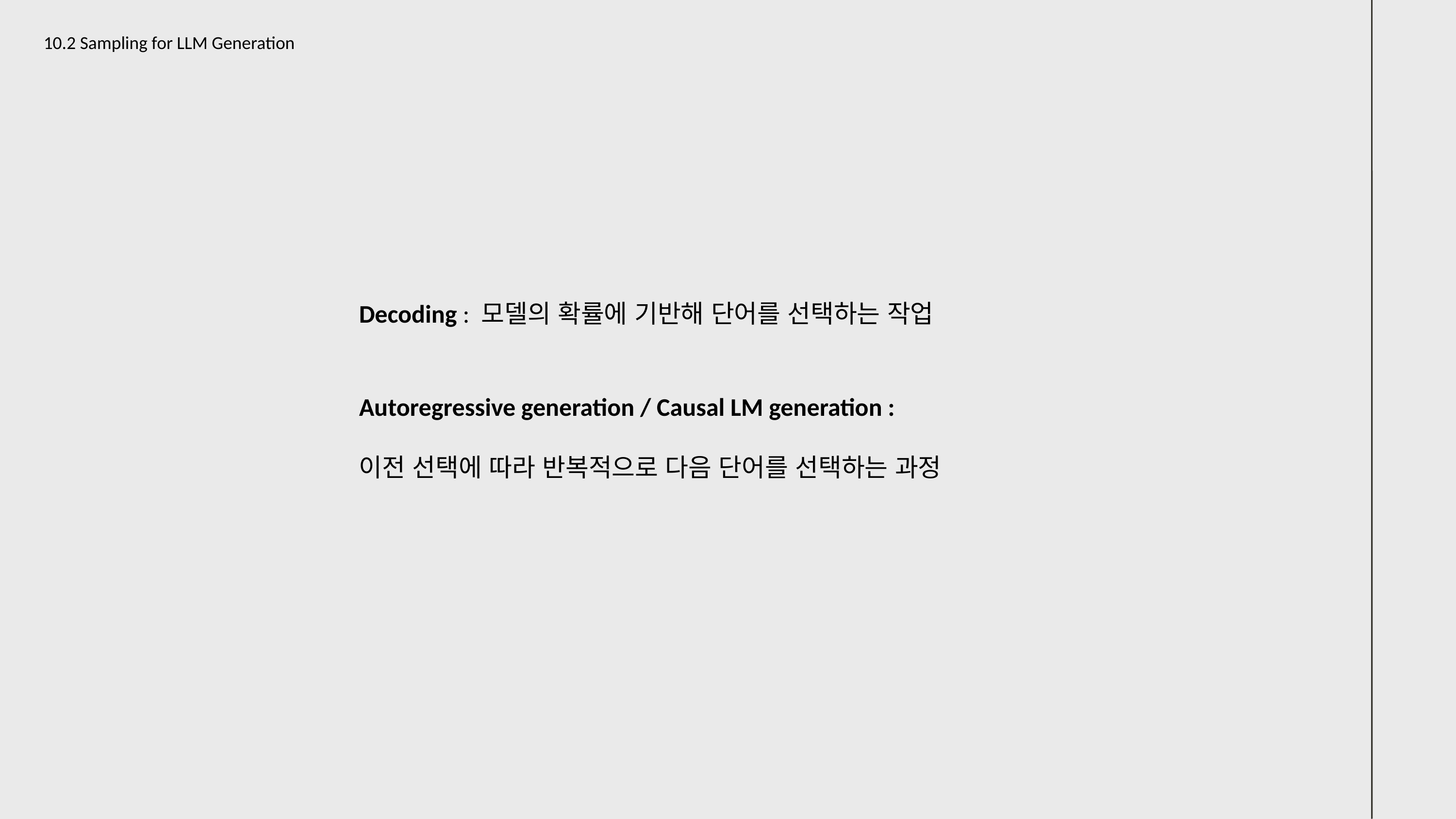

10.2 Sampling for LLM Generation

Decoding : 모델의 확률에 기반해 단어를 선택하는 작업
Autoregressive generation / Causal LM generation :

이전 선택에 따라 반복적으로 다음 단어를 선택하는 과정